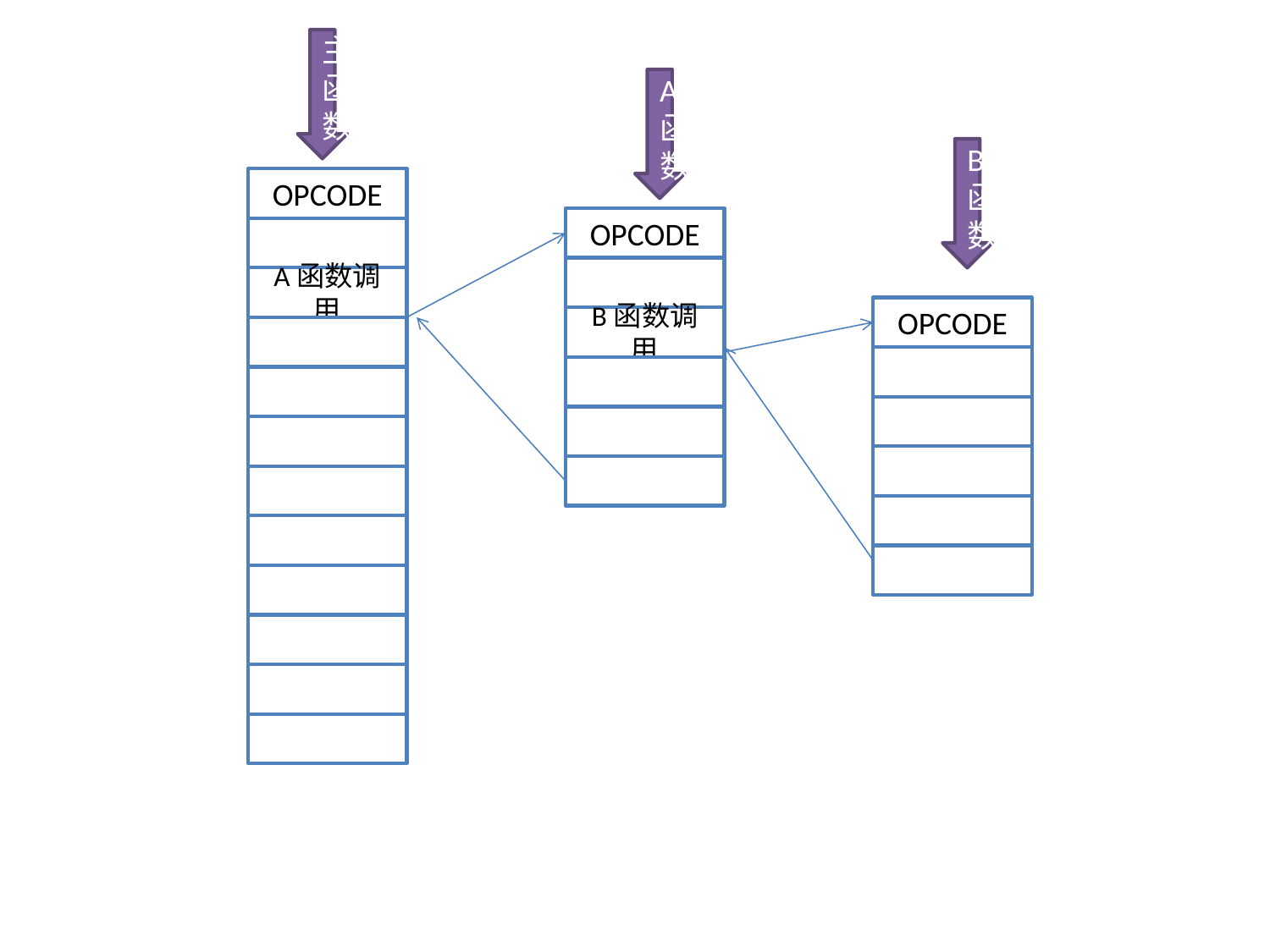

主
函数
A函数
B函数
OPCODE
OPCODE

A函数调用
OPCODE
B函数调用